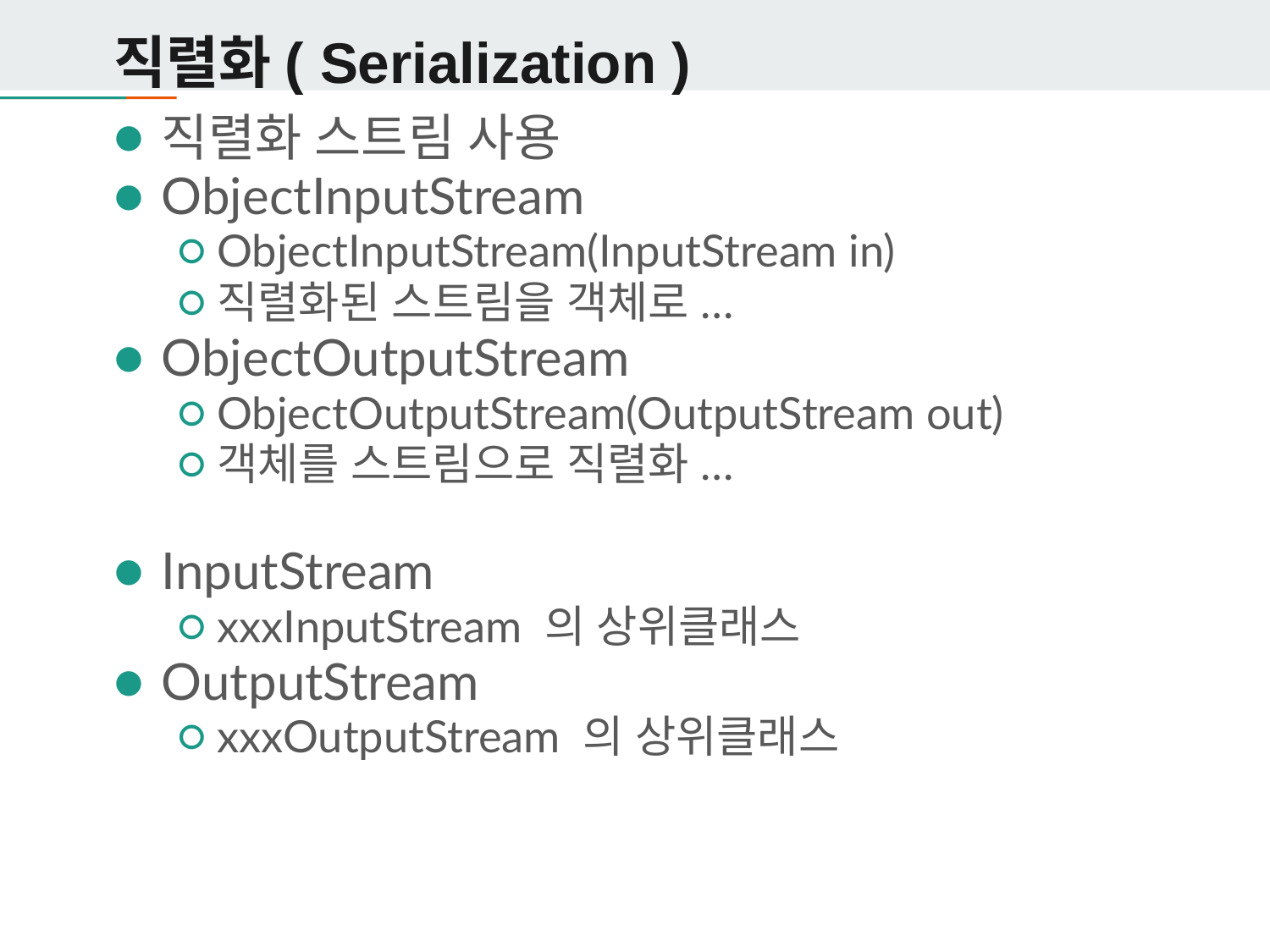

# 직렬화( Serialization )
직렬화 스트림 사용
ObjectInputStream
ObjectInputStream(InputStream in)
직렬화된 스트림을 객체로 …
ObjectOutputStream
ObjectOutputStream(OutputStream out)
객체를 스트림으로 직렬화 …

InputStream
xxxInputStream 의 상위클래스
OutputStream
xxxOutputStream 의 상위클래스